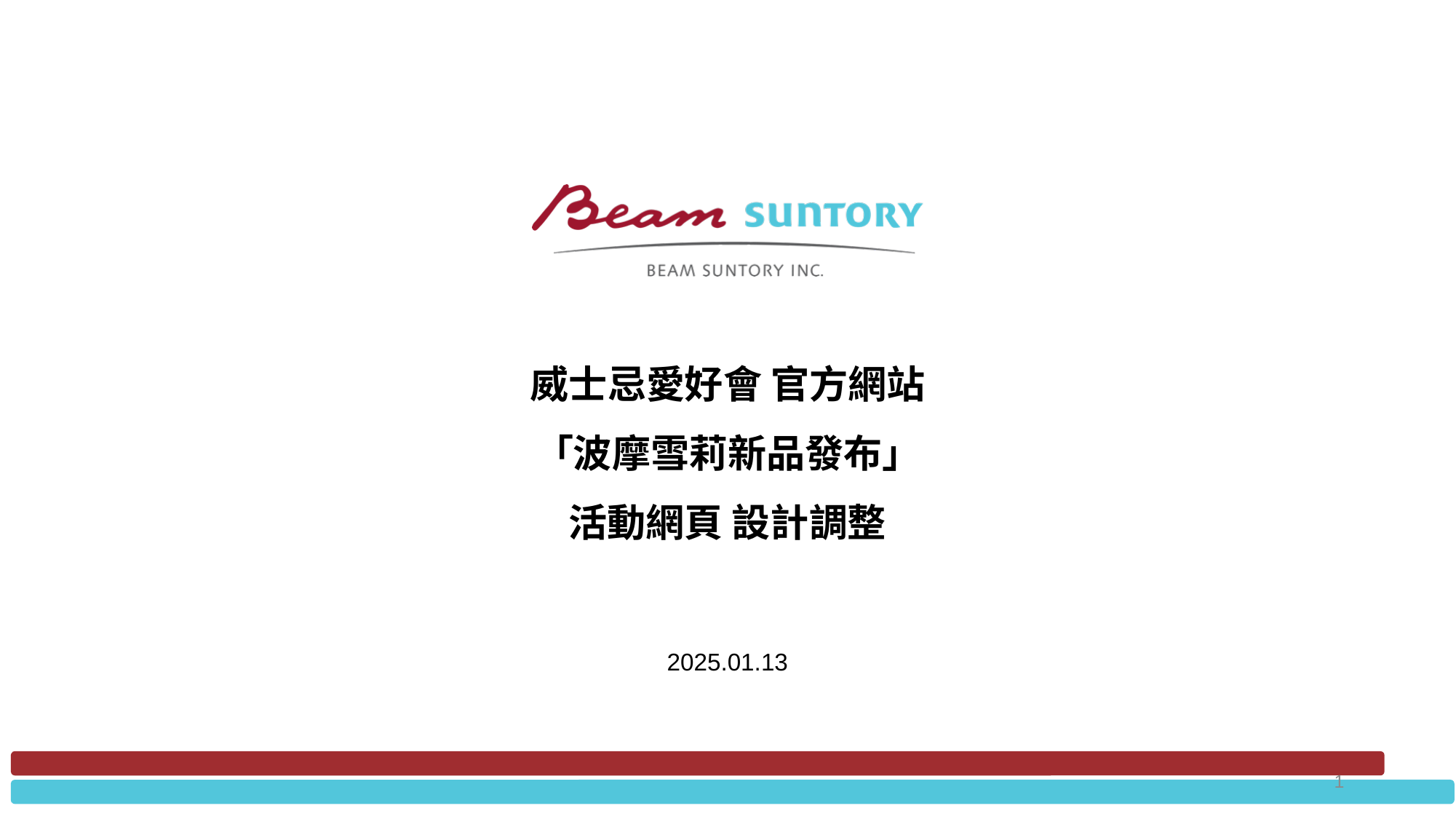

威士忌愛好會 官方網站
「波摩雪莉新品發布」
活動網頁 設計調整
2025.01.13
1